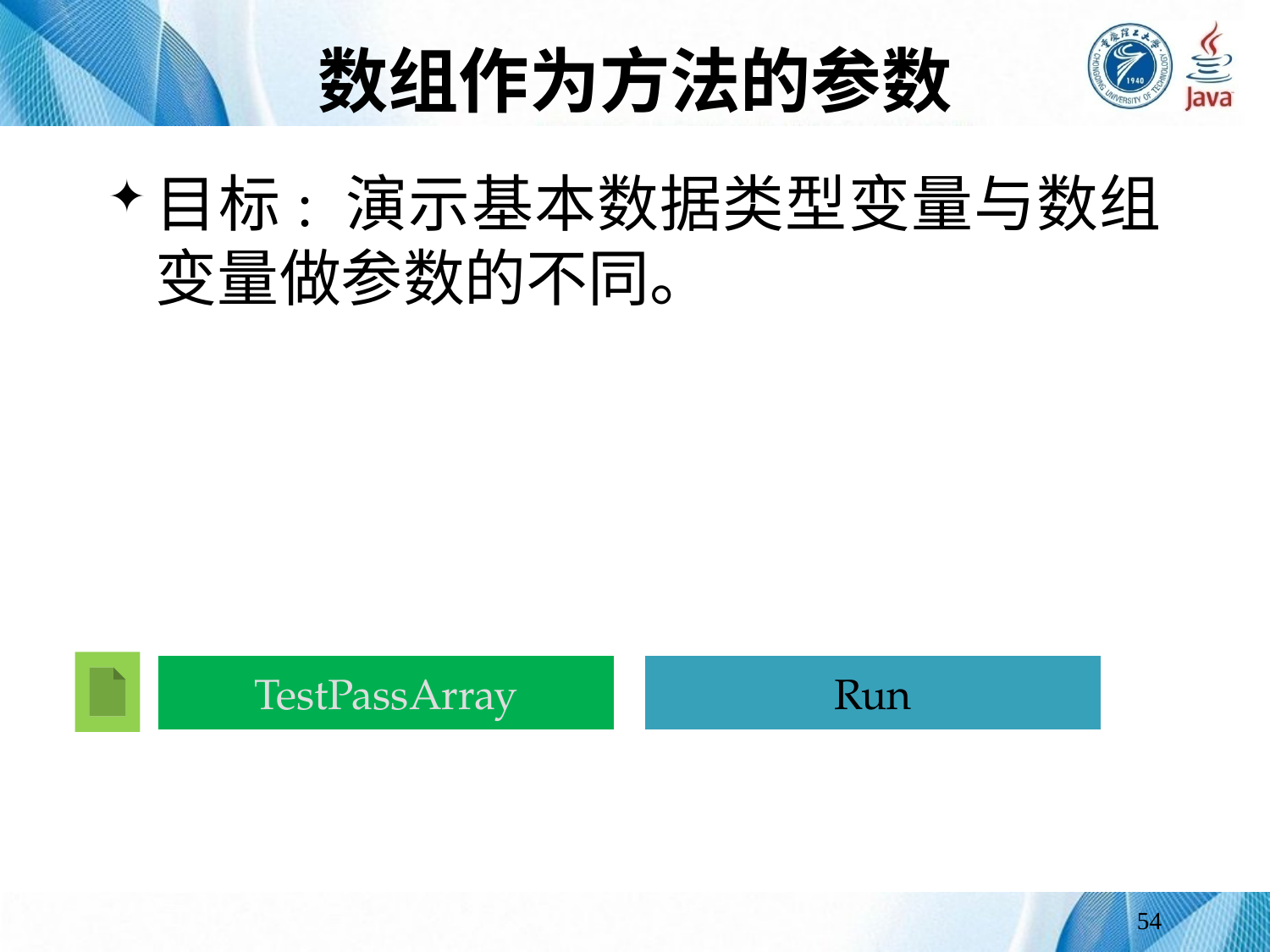

# 数组作为方法的参数
目标: 演示基本数据类型变量与数组变量做参数的不同。

TestPassArray
Run
54